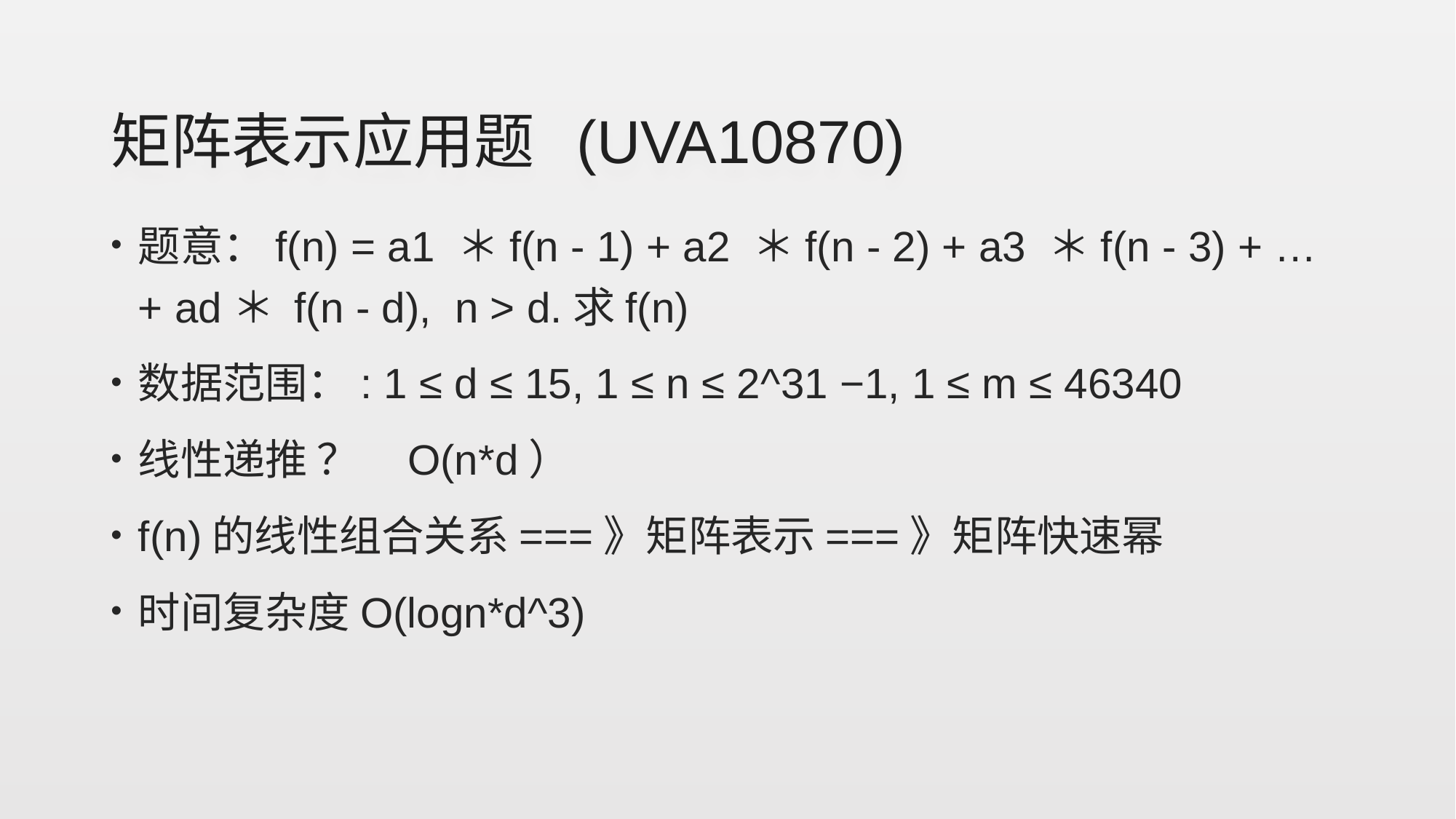

# 矩阵表示应用题  (UVA10870)
题意：f(n) = a1 ＊f(n - 1) + a2 ＊f(n - 2) + a3 ＊f(n - 3) + … + ad＊ f(n - d),  n > d.求f(n)
数据范围：: 1 ≤ d ≤ 15, 1 ≤ n ≤ 2^31 −1, 1 ≤ m ≤ 46340
线性递推 ？    O(n*d）
f(n)的线性组合关系===》矩阵表示===》矩阵快速幂
时间复杂度O(logn*d^3)